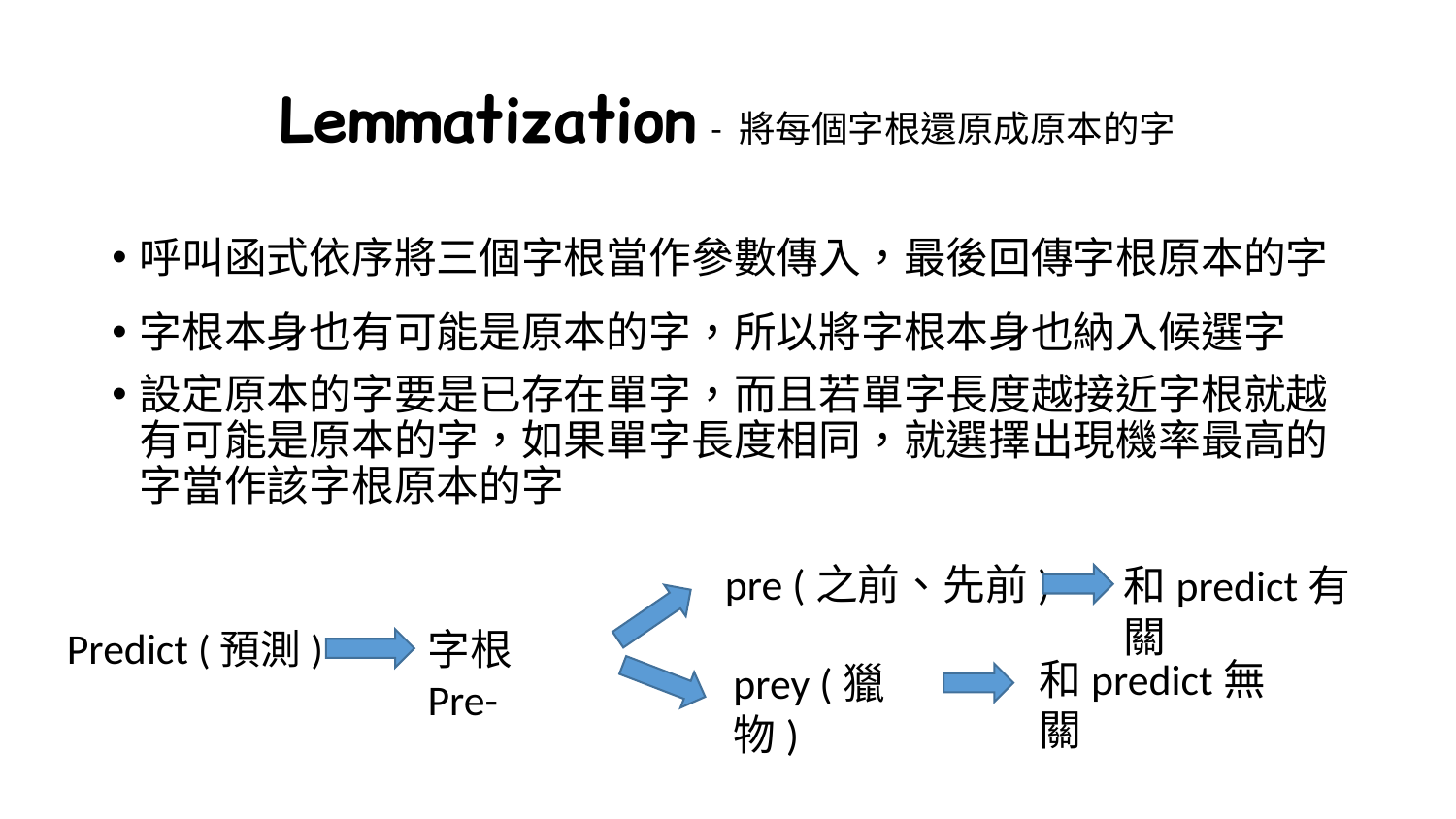

# Lemmatization - 將每個字根還原成原本的字
呼叫函式依序將三個字根當作參數傳入，最後回傳字根原本的字
字根本身也有可能是原本的字，所以將字根本身也納入候選字
設定原本的字要是已存在單字，而且若單字長度越接近字根就越有可能是原本的字，如果單字長度相同，就選擇出現機率最高的字當作該字根原本的字
pre (之前、先前)
和predict有關

Predict (預測)
字根Pre-

和predict無關
prey (獵物)